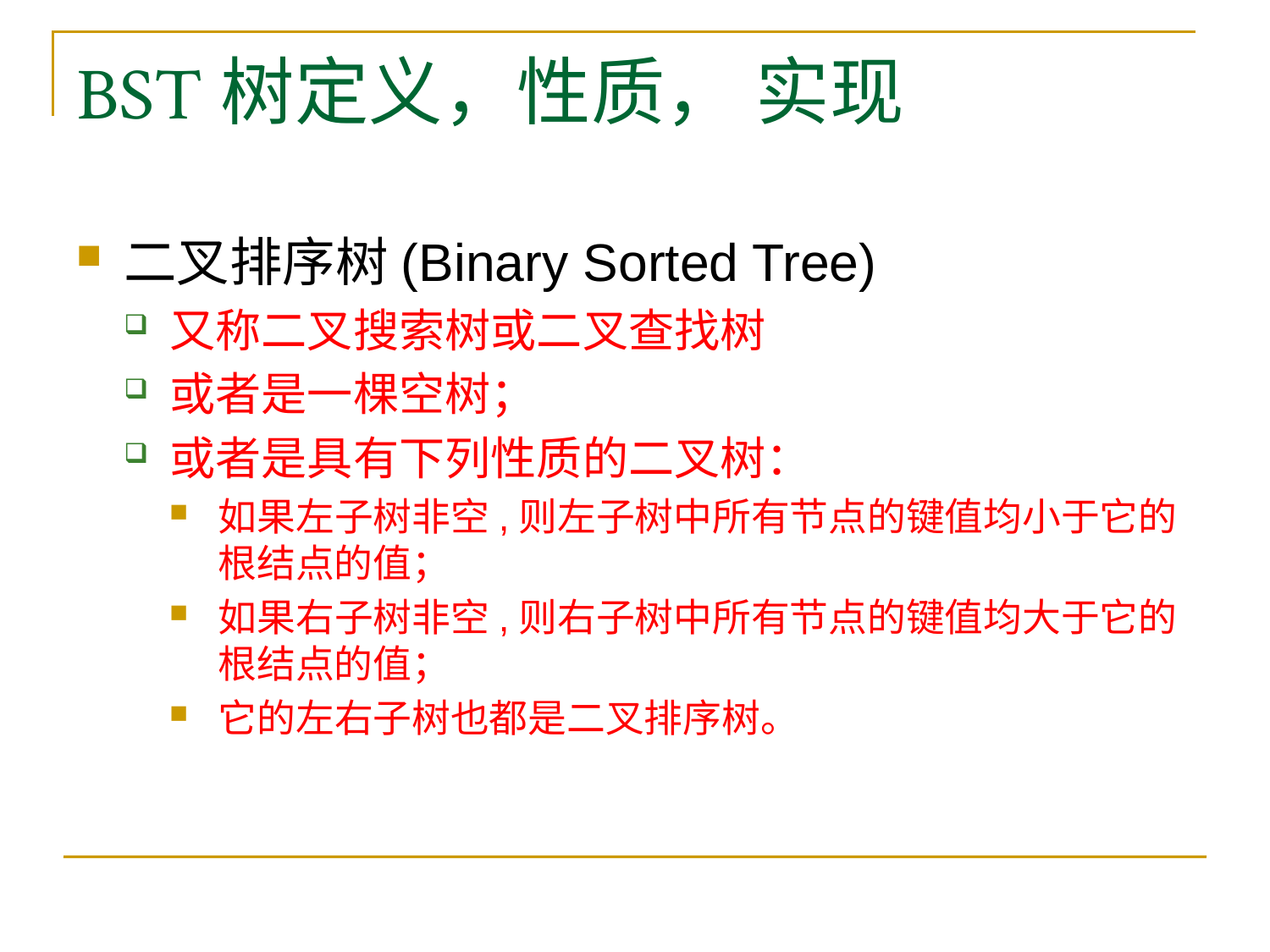

# BST树定义，性质， 实现
二叉排序树(Binary Sorted Tree)
又称二叉搜索树或二叉查找树
或者是一棵空树；
或者是具有下列性质的二叉树：
如果左子树非空,则左子树中所有节点的键值均小于它的根结点的值；
如果右子树非空,则右子树中所有节点的键值均大于它的根结点的值；
它的左右子树也都是二叉排序树。